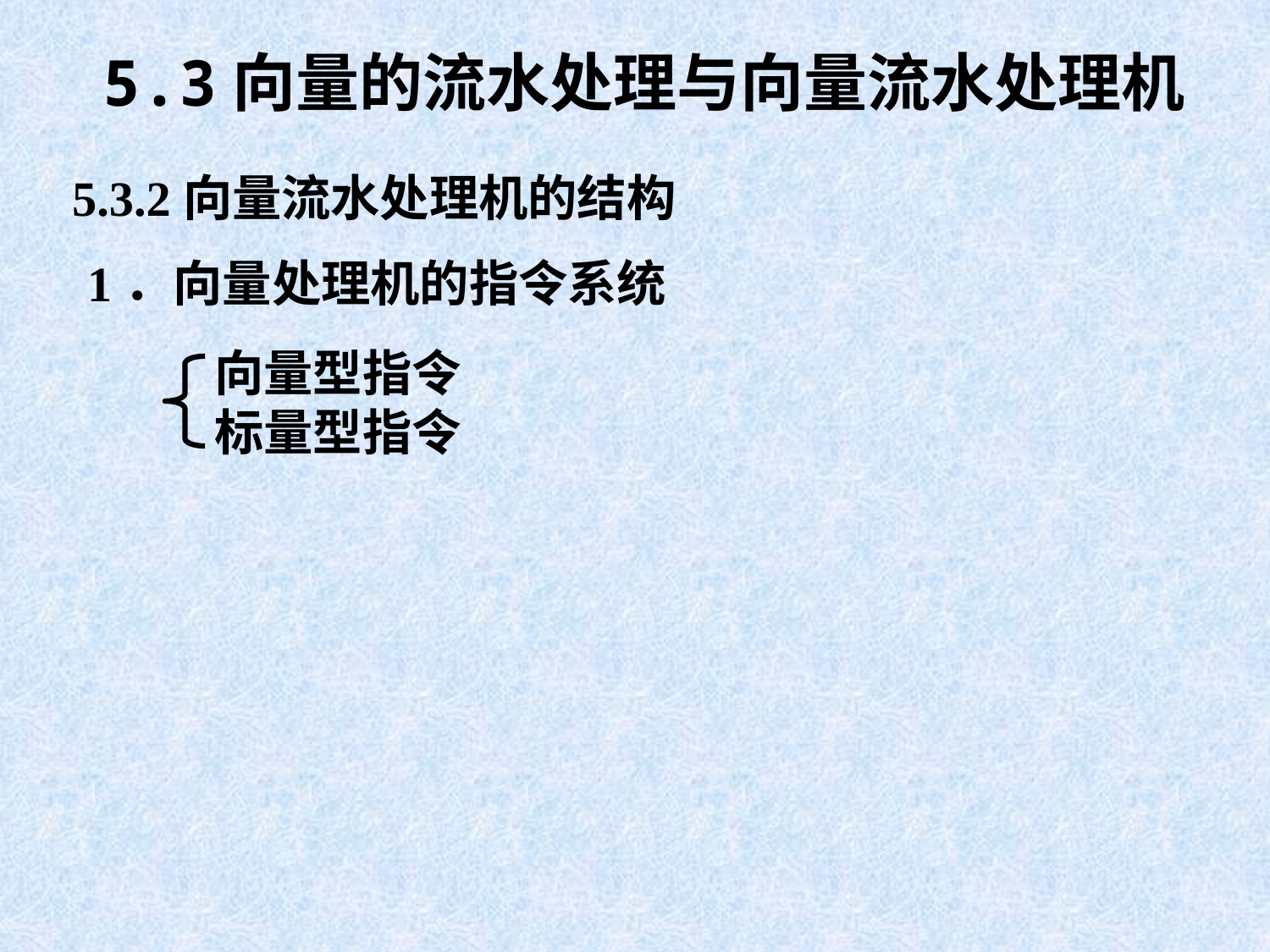

5.3向量的流水处理与向量流水处理机
5.3.2向量流水处理机的结构
1．向量处理机的指令系统
向量型指令
标量型指令